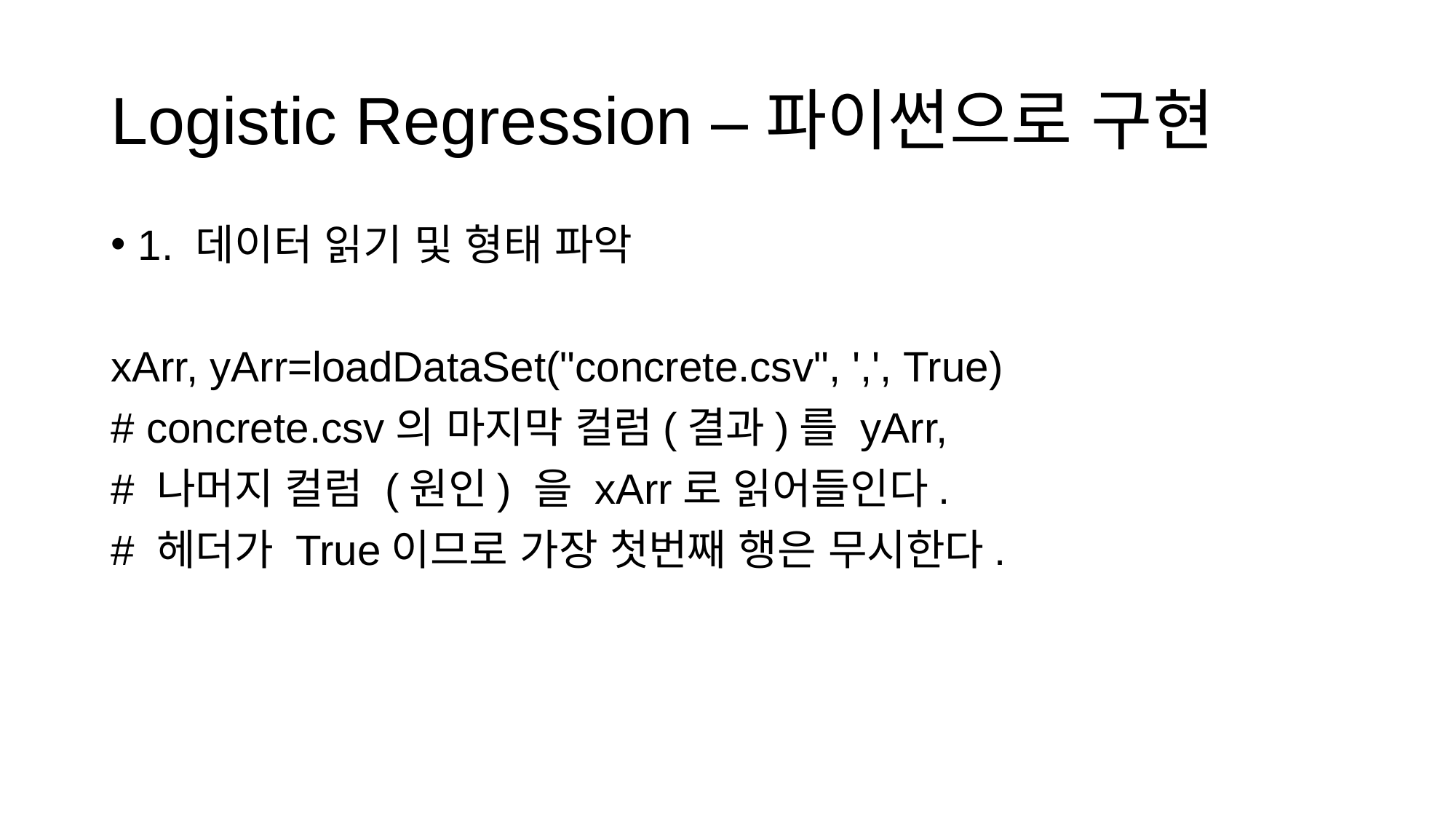

# Logistic Regression –파이썬으로 구현
1. 데이터 읽기 및 형태 파악

xArr, yArr=loadDataSet("concrete.csv", ',', True)
# concrete.csv의 마지막 컬럼(결과)를 yArr,
# 나머지 컬럼 (원인) 을 xArr로 읽어들인다.
# 헤더가 True이므로 가장 첫번째 행은 무시한다.